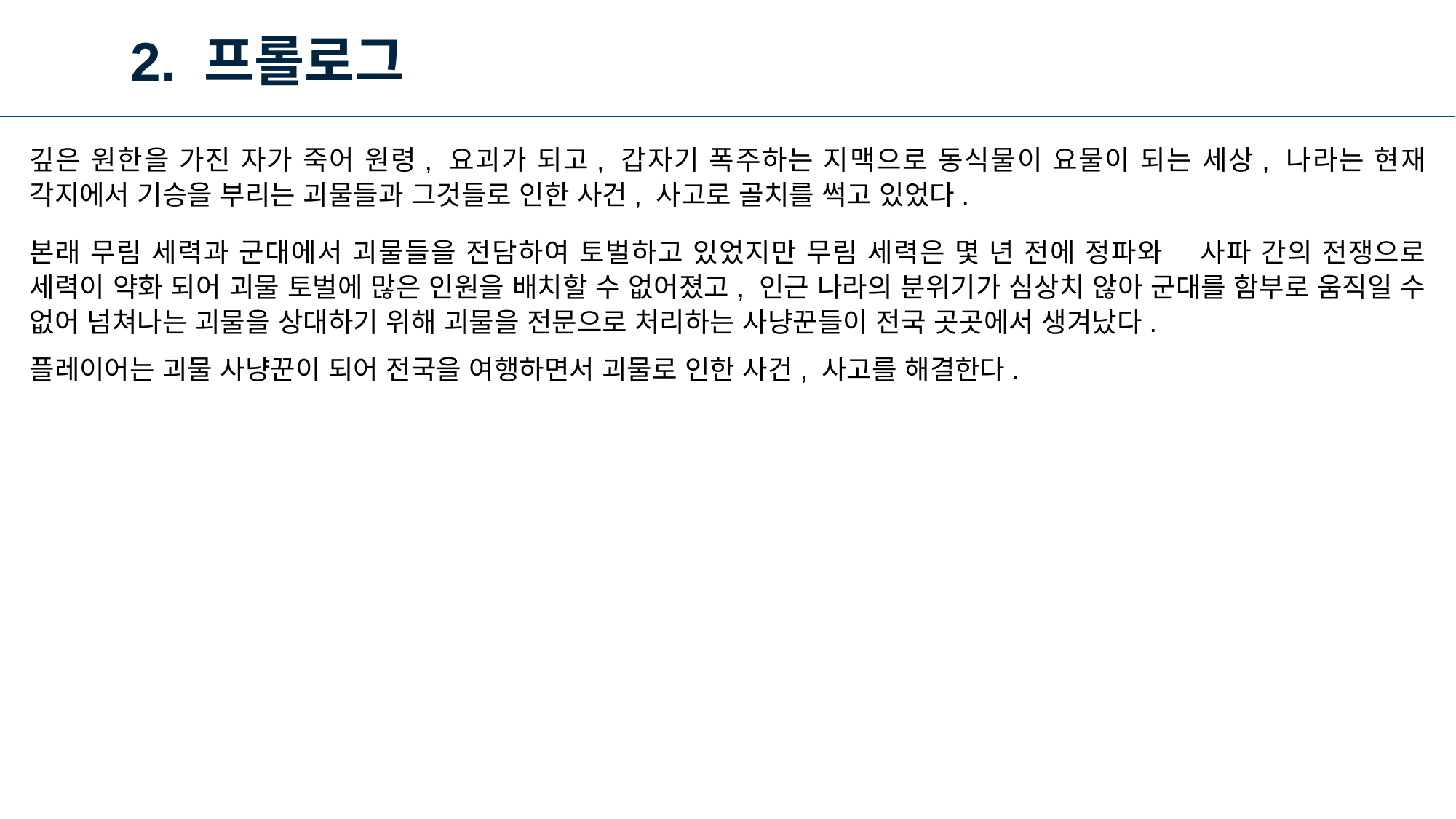

2. 프롤로그
깊은 원한을 가진 자가 죽어 원령, 요괴가 되고, 갑자기 폭주하는 지맥으로 동식물이 요물이 되는 세상, 나라는 현재 각지에서 기승을 부리는 괴물들과 그것들로 인한 사건, 사고로 골치를 썩고 있었다.
본래 무림 세력과 군대에서 괴물들을 전담하여 토벌하고 있었지만 무림 세력은 몇 년 전에 정파와    사파 간의 전쟁으로 세력이 약화 되어 괴물 토벌에 많은 인원을 배치할 수 없어졌고, 인근 나라의 분위기가 심상치 않아 군대를 함부로 움직일 수 없어 넘쳐나는 괴물을 상대하기 위해 괴물을 전문으로 처리하는 사냥꾼들이 전국 곳곳에서 생겨났다.
플레이어는 괴물 사냥꾼이 되어 전국을 여행하면서 괴물로 인한 사건, 사고를 해결한다.